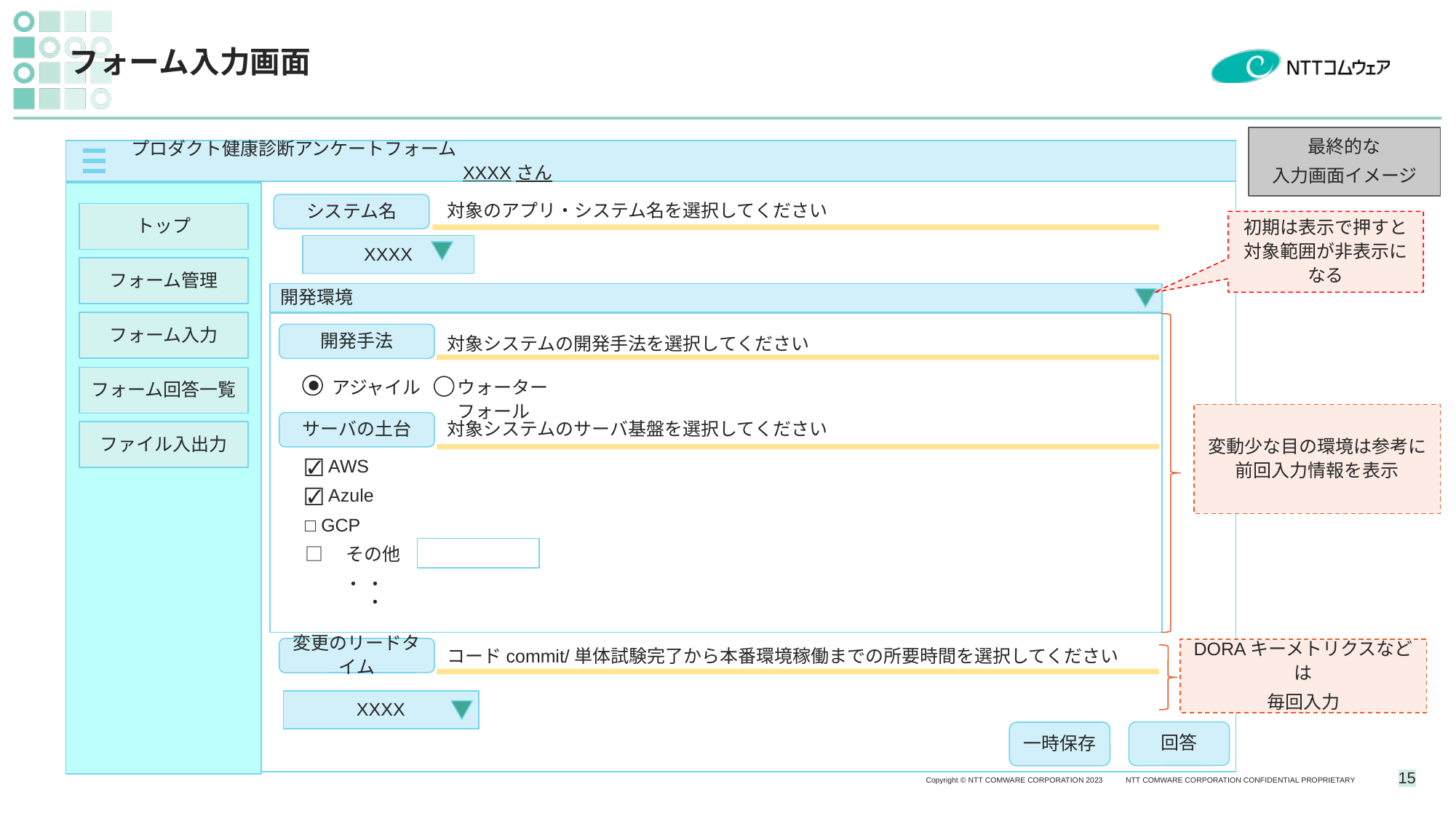

# フォーム入力画面
最終的な
入力画面イメージ
　　　プロダクト健康診断アンケートフォーム　　　　　　　　　　　　　　　　　　　　　　　　　　　　　　　　　　　　　　　　　　　　　　　　　　　　　　　　　　　　　　　XXXXさん

対象のアプリ・システム名を選択してください
システム名
トップ
初期は表示で押すと対象範囲が非表示になる

XXXX

フォーム管理
開発環境

フォーム入力

開発手法
対象システムの開発手法を選択してください

フォーム回答一覧
アジャイル
ウォーターフォール

変動少な目の環境は参考に前回入力情報を表示
対象システムのサーバ基盤を選択してください
サーバの土台
ファイル入出力

☑ AWS
☑ Azule
□ GCP
□　その他

・・・
コードcommit/単体試験完了から本番環境稼働までの所要時間を選択してください
変更のリードタイム
DORAキーメトリクスなどは
毎回入力

XXXX

回答
一時保存
15